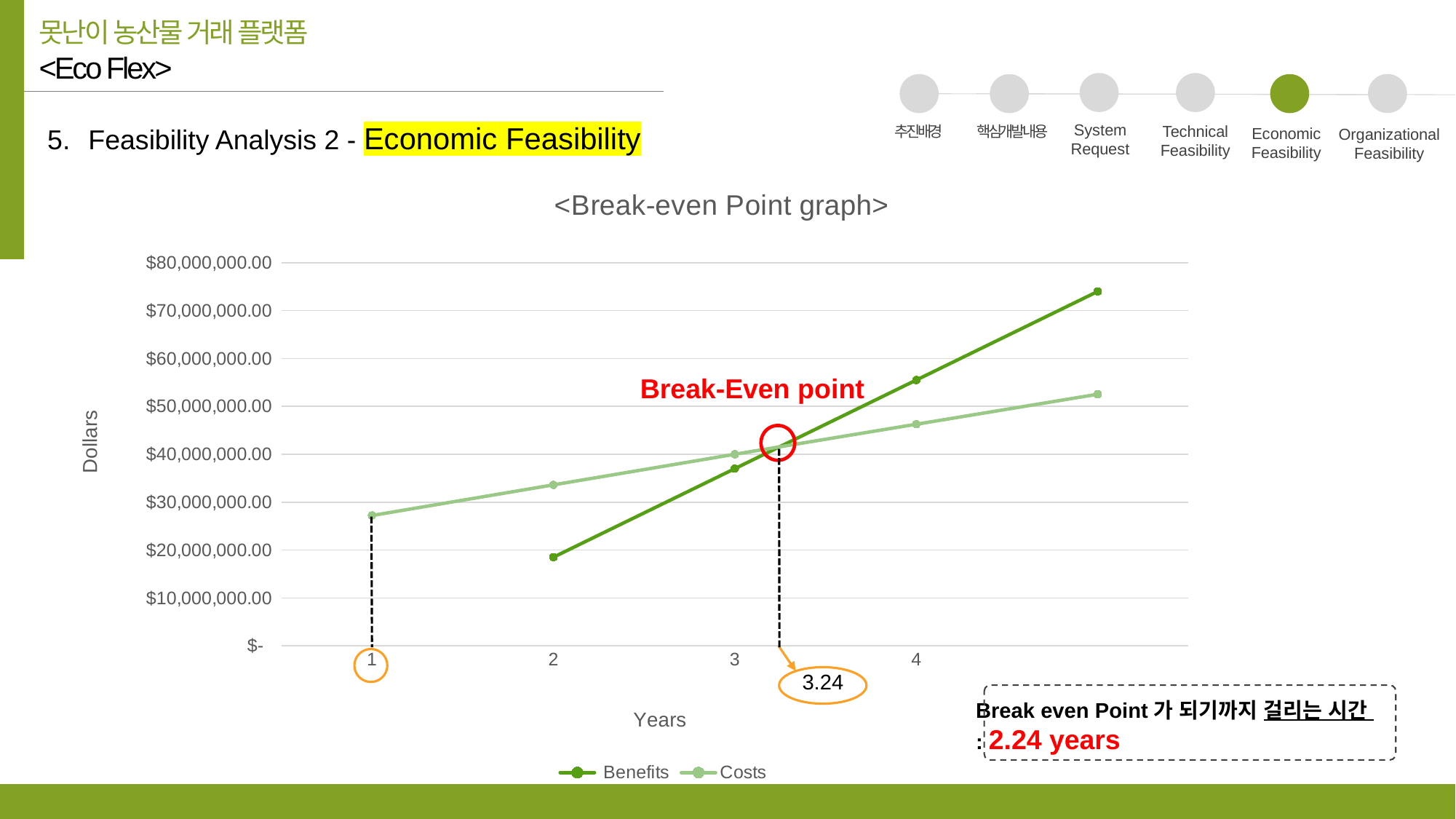

못난이 농산물 거래 플랫폼
<Eco Flex>

03

05
04
06
01
02
Feasibility Analysis 2 - Economic Feasibility
System
Request
Technical
Feasibility
추진배경
핵심개발내용
Economic
Feasibility
Organizational
Feasibility

### Chart: <Break-even Point graph>

| Category |  Benefits | Costs |
|---|---|---|
Break-Even point

3.24

Break even Point가 되기까지 걸리는 시간
: 2.24 years